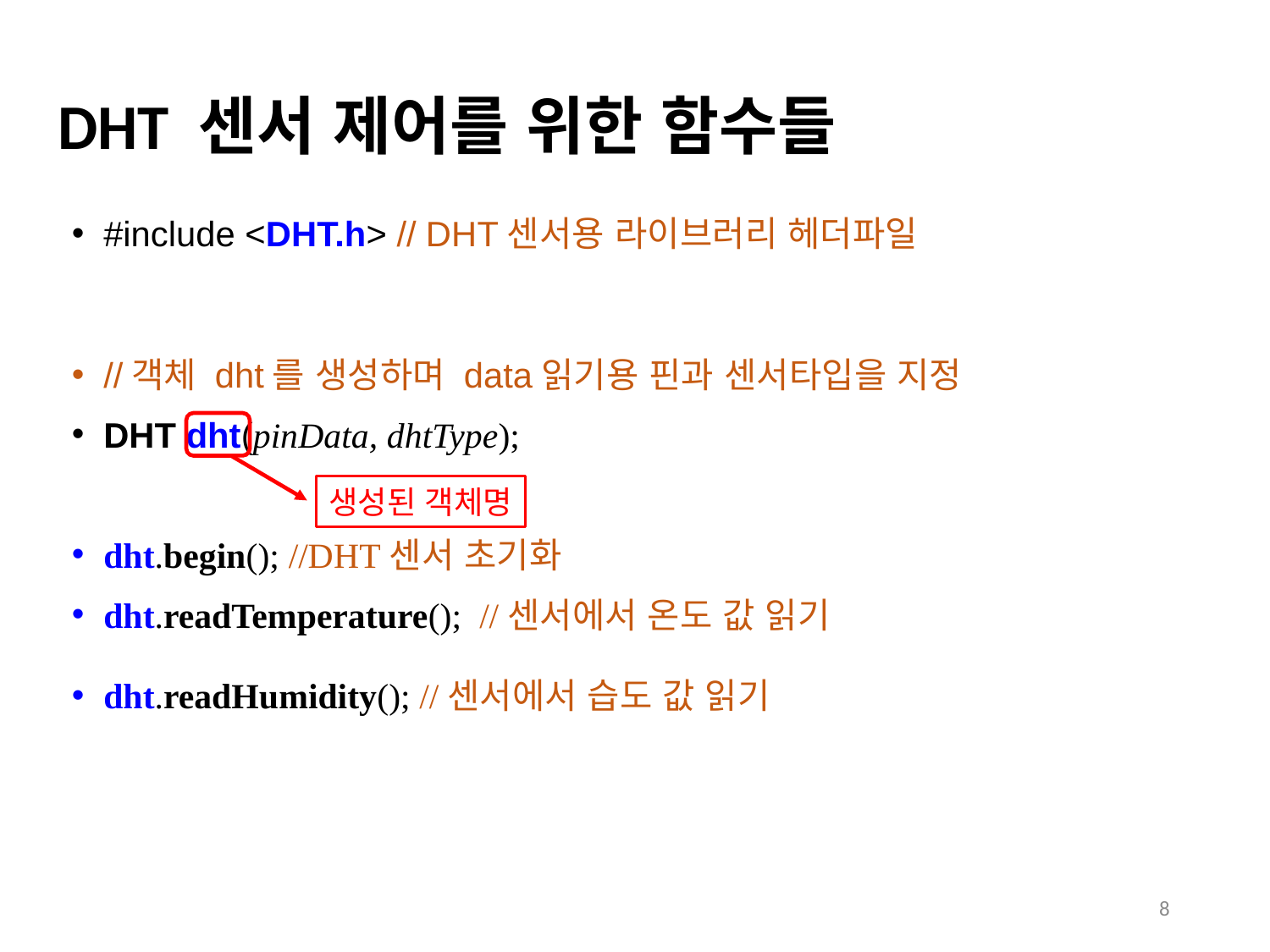

# DHT 센서 제어를 위한 함수들
#include <DHT.h> // DHT센서용 라이브러리 헤더파일

//객체 dht를 생성하며 data읽기용 핀과 센서타입을 지정
DHT dht(pinData, dhtType);

dht.begin(); //DHT센서 초기화
dht.readTemperature();  //센서에서 온도 값 읽기
dht.readHumidity(); //센서에서 습도 값 읽기

생성된 객체명
8